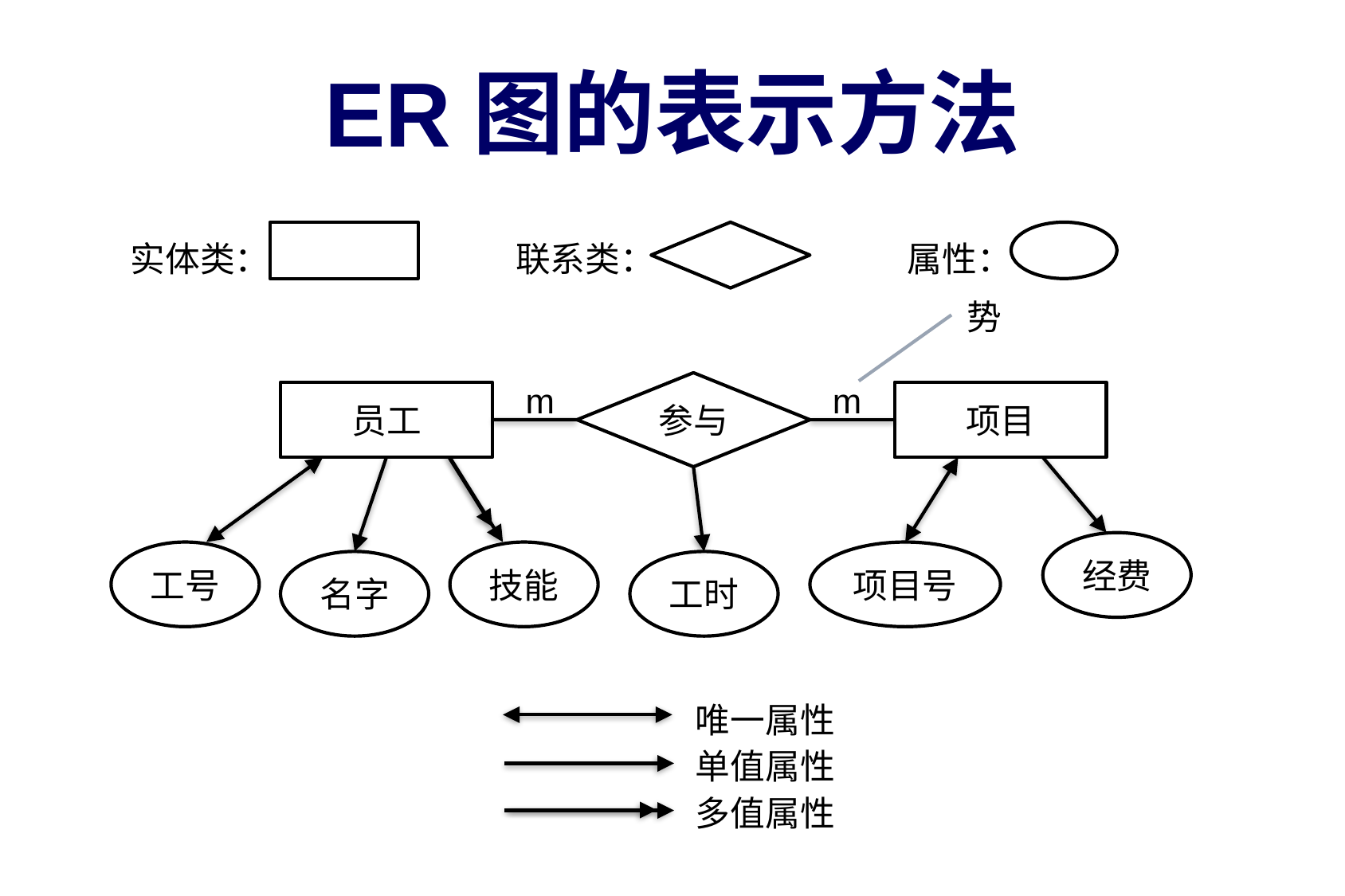

# ER图的表示方法

实体类：
联系类：
属性：
势
m
参与
m
员工
项目
经费
工号
技能
项目号
名字
工时
唯一属性
单值属性
多值属性